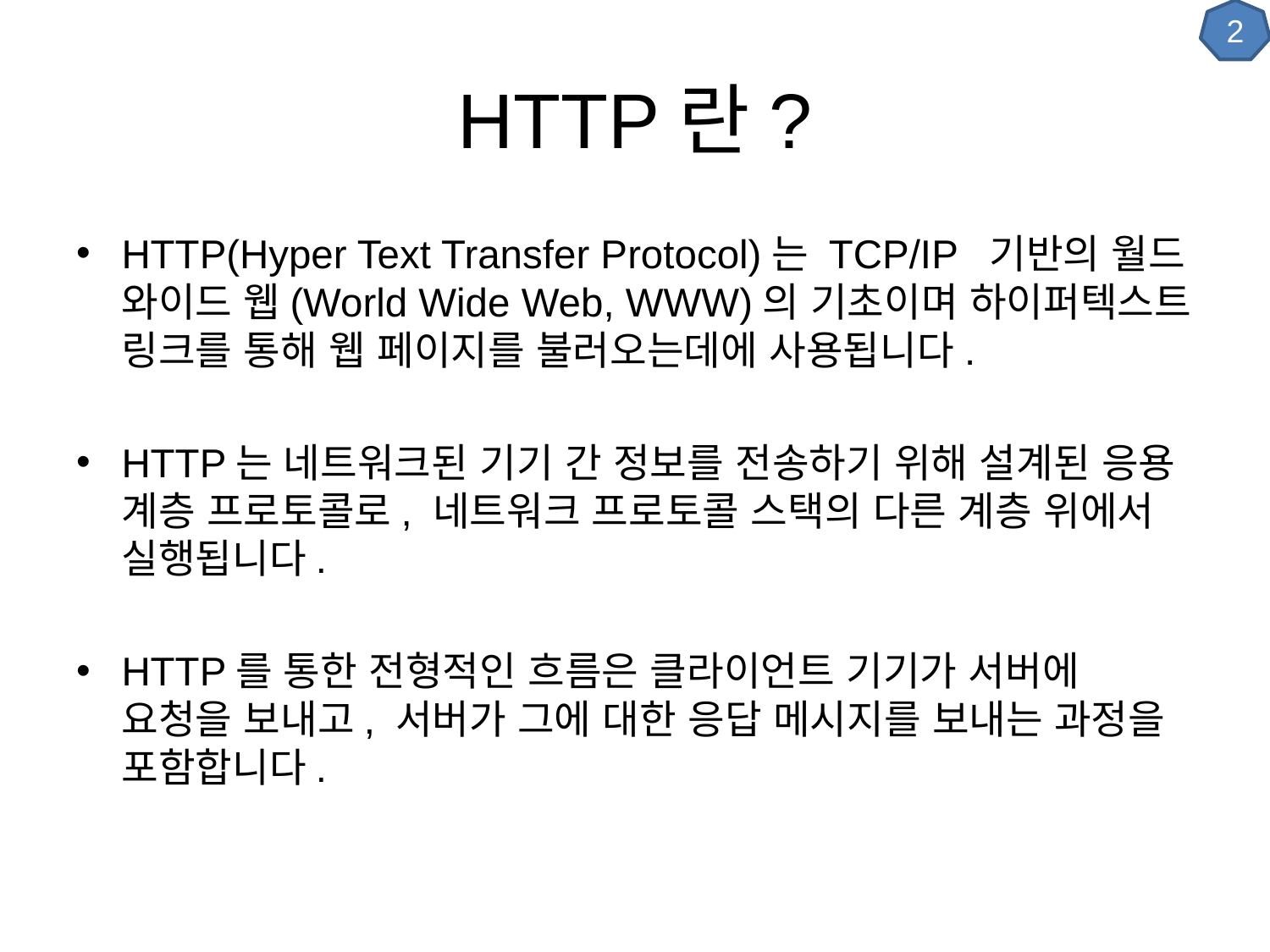

2
# HTTP란?
HTTP(Hyper Text Transfer Protocol)는 TCP/IP  기반의 월드 와이드 웹(World Wide Web, WWW)의 기초이며 하이퍼텍스트 링크를 통해 웹 페이지를 불러오는데에 사용됩니다.

HTTP는 네트워크된 기기 간 정보를 전송하기 위해 설계된 응용 계층 프로토콜로, 네트워크 프로토콜 스택의 다른 계층 위에서 실행됩니다.

HTTP를 통한 전형적인 흐름은 클라이언트 기기가 서버에 요청을 보내고, 서버가 그에 대한 응답 메시지를 보내는 과정을 포함합니다.